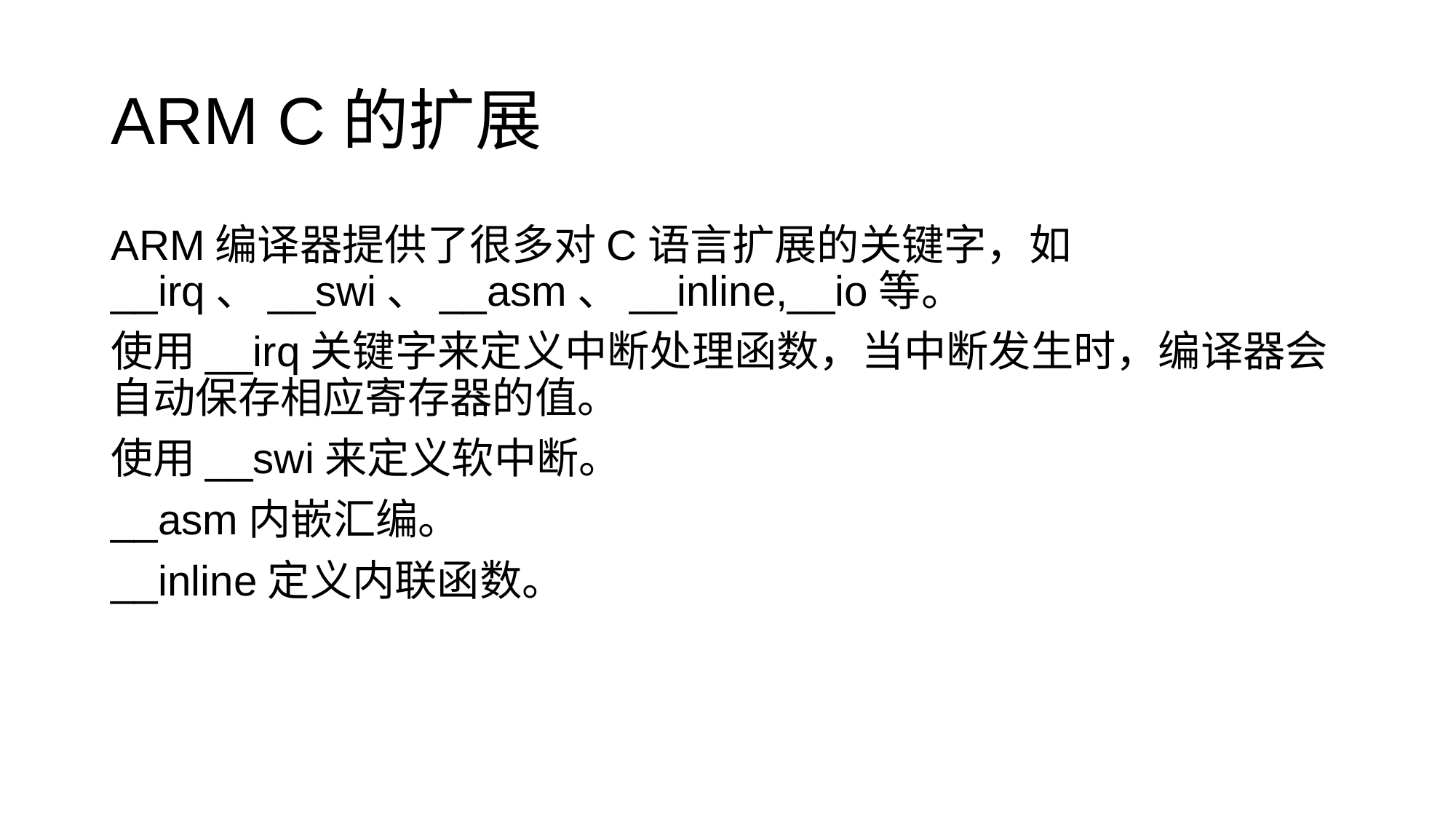

# ARM C的扩展
ARM编译器提供了很多对C语言扩展的关键字，如__irq、__swi、__asm、__inline,__io等。
使用__irq关键字来定义中断处理函数，当中断发生时，编译器会自动保存相应寄存器的值。
使用__swi来定义软中断。
__asm内嵌汇编。
__inline定义内联函数。